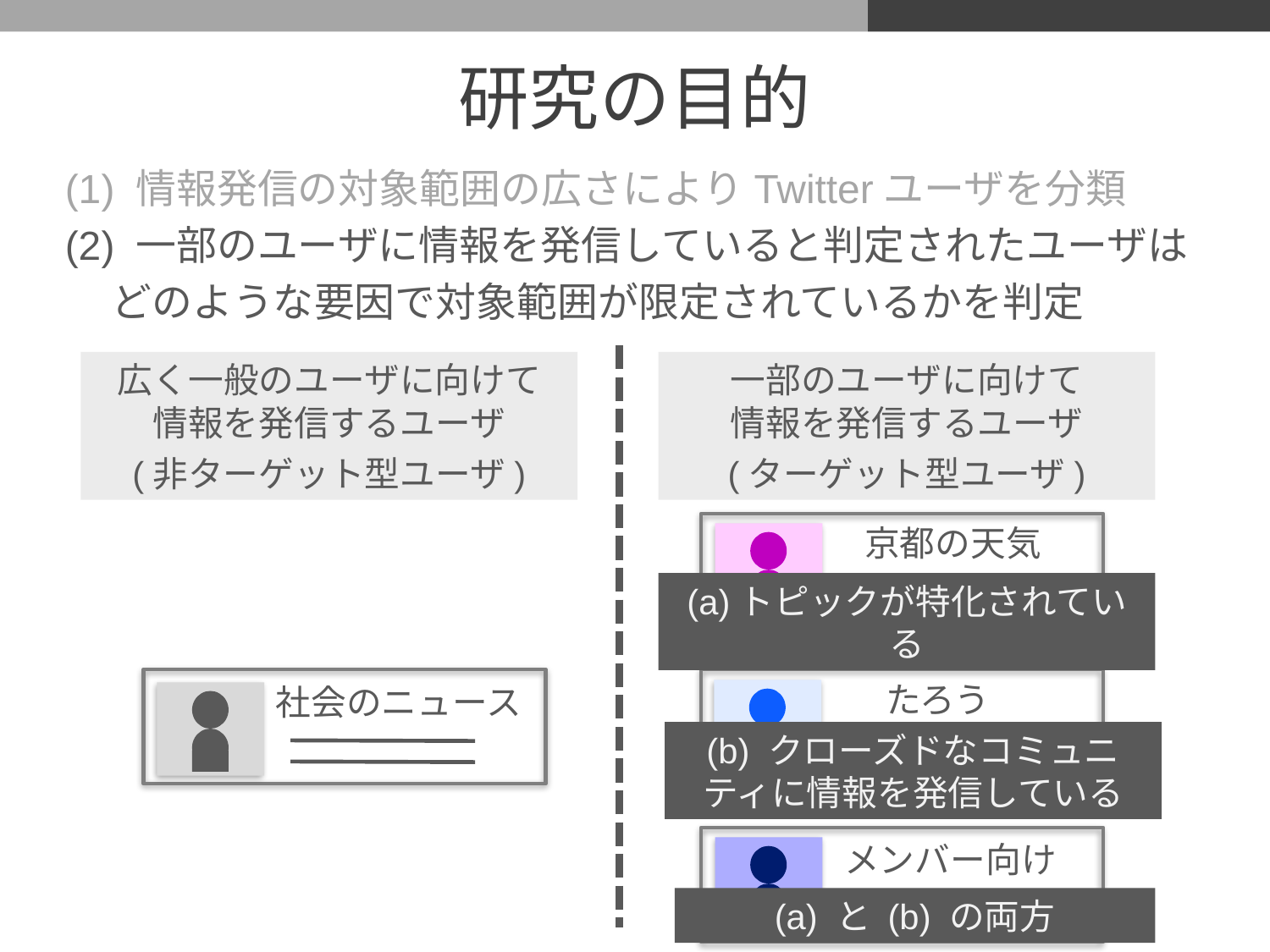

# 研究の目的
(1) 情報発信の対象範囲の広さによりTwitterユーザを分類
(2) 一部のユーザに情報を発信していると判定されたユーザは
    どのような要因で対象範囲が限定されているかを判定

広く一般のユーザに向けて
情報を発信するユーザ
(非ターゲット型ユーザ)
一部のユーザに向けて
情報を発信するユーザ
(ターゲット型ユーザ)

京都の天気

(a)トピックが特化されている

たろう
社会のニュース

(b) クローズドなコミュニティに情報を発信している

メンバー向け

(a) と (b) の両方